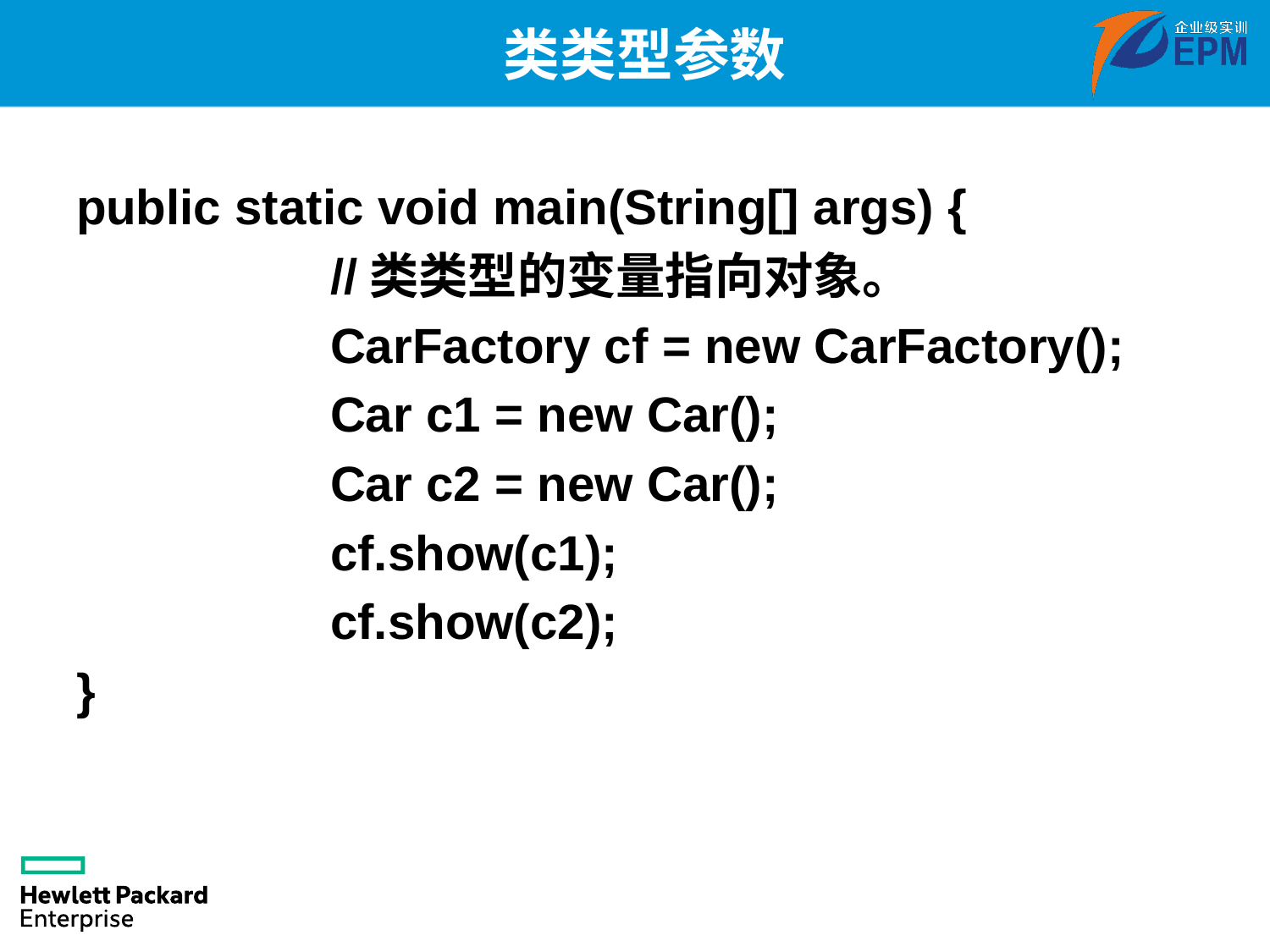

# 类类型参数
public static void main(String[] args) {
		//类类型的变量指向对象。
		CarFactory cf = new CarFactory();
		Car c1 = new Car();
		Car c2 = new Car();
		cf.show(c1);
		cf.show(c2);
}